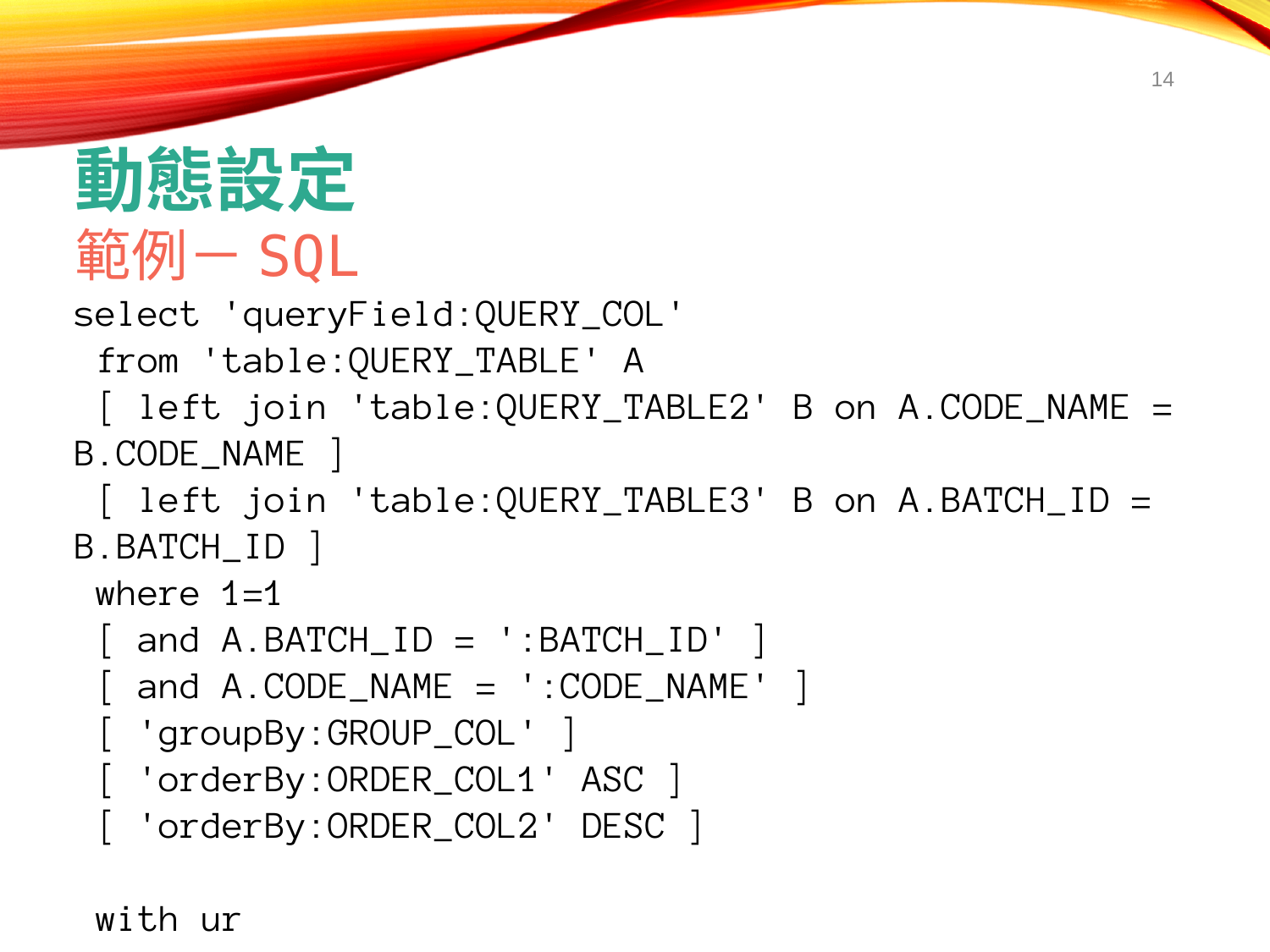

14
動態設定
範例－SQL
select 'queryField:QUERY_COL'
 from 'table:QUERY_TABLE' A
 [ left join 'table:QUERY_TABLE2' B on A.CODE_NAME = B.CODE_NAME ]
 [ left join 'table:QUERY_TABLE3' B on A.BATCH_ID = B.BATCH_ID ]
 where 1=1
 [ and A.BATCH_ID = ':BATCH_ID' ]
 [ and A.CODE_NAME = ':CODE_NAME' ]
 [ 'groupBy:GROUP_COL' ]
 [ 'orderBy:ORDER_COL1' ASC ]
 [ 'orderBy:ORDER_COL2' DESC ]
 with ur